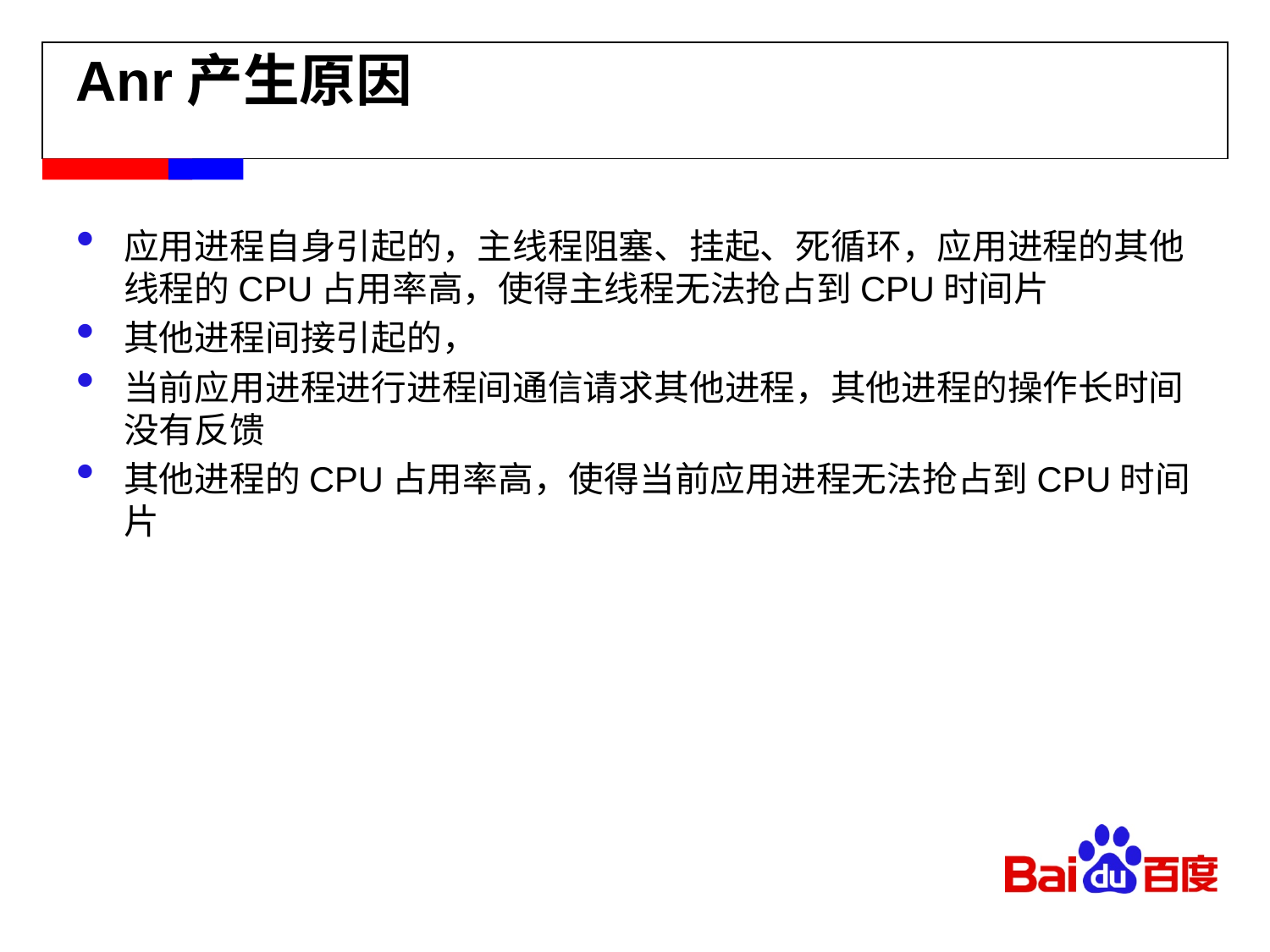

# Anr产生原因
应用进程自身引起的，主线程阻塞、挂起、死循环，应用进程的其他线程的CPU占用率高，使得主线程无法抢占到CPU时间片
其他进程间接引起的，
当前应用进程进行进程间通信请求其他进程，其他进程的操作长时间没有反馈
其他进程的CPU占用率高，使得当前应用进程无法抢占到CPU时间片